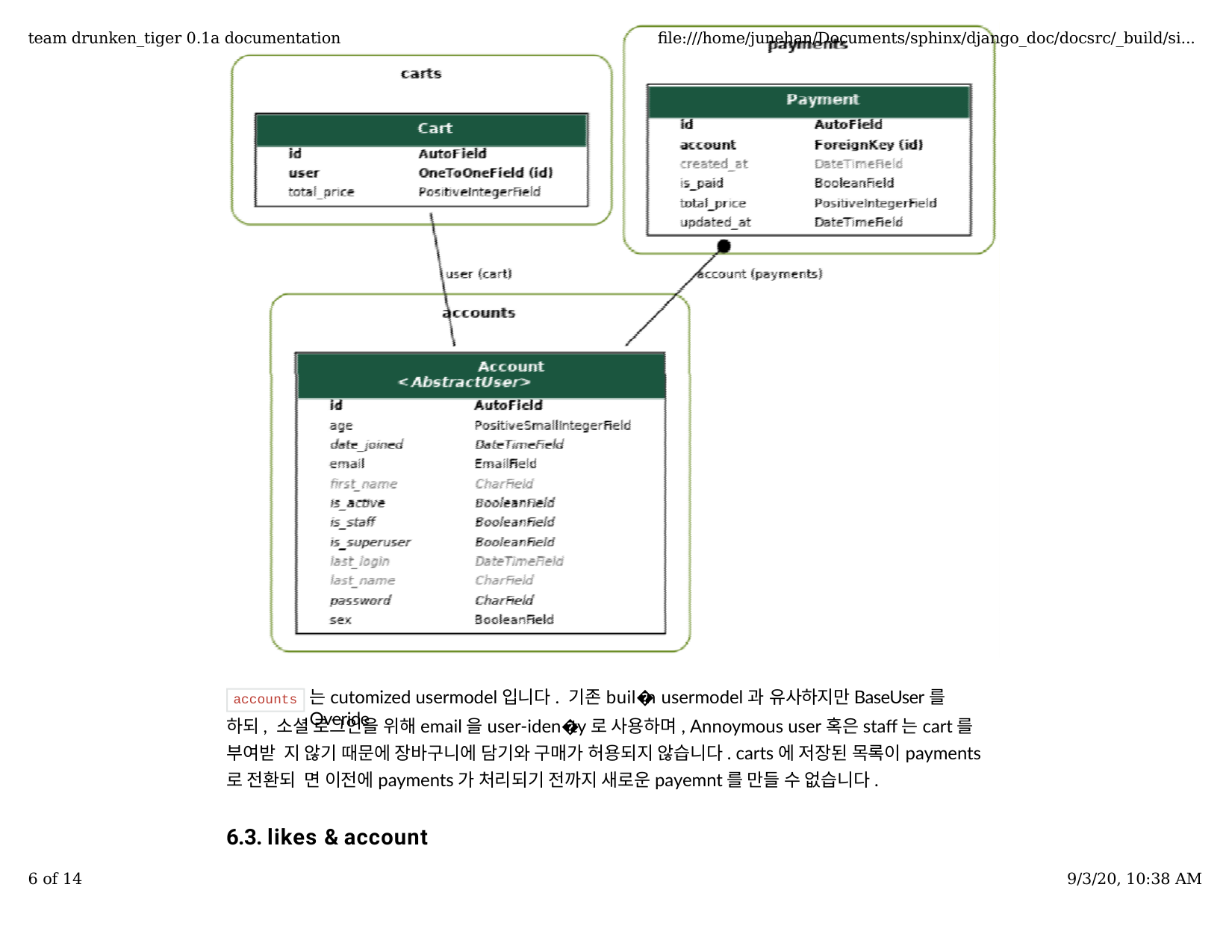

team drunken_tiger 0.1a documentation
ﬁle:///home/junehan/Documents/sphinx/django_doc/docsrc/_build/si...
는cutomized usermodel입니다. 기존buil�n usermodel과 유사하지만BaseUser를Overide

accounts
하되, 소셜 로그인을 위해email을user-iden�ty로 사용하며, Annoymous user혹은staﬀ는cart를 부여받  지 않기 때문에 장바구니에 담기와 구매가 허용되지 않습니다. carts에 저장된 목록이payments로 전환되  면 이전에payments가 처리되기 전까지 새로운payemnt를 만들 수 없습니다.
6.3. likes & account
6 of 14
9/3/20, 10:38 AM